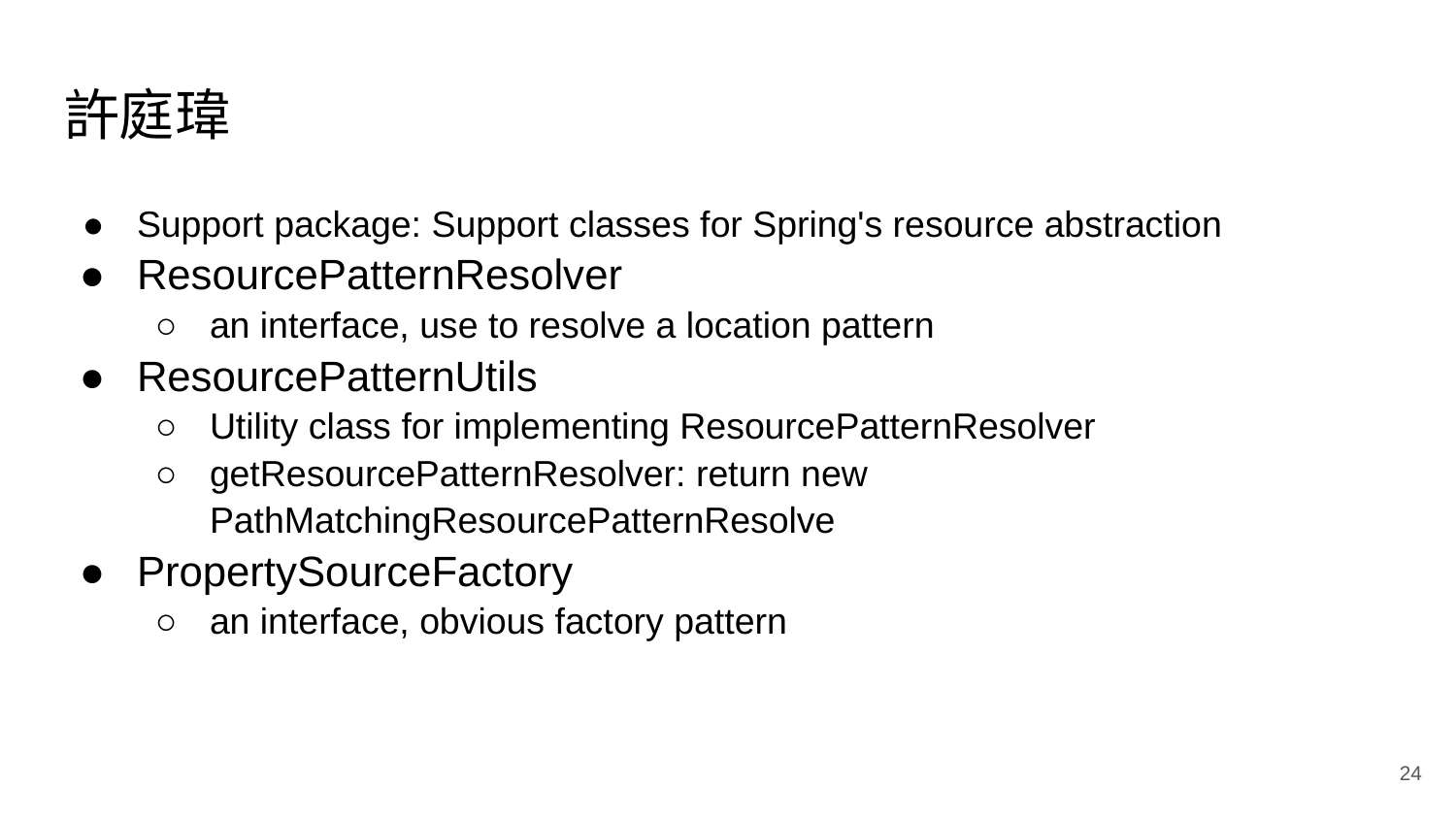

# 許庭瑋
Support package: Support classes for Spring's resource abstraction
ResourcePatternResolver
an interface, use to resolve a location pattern
ResourcePatternUtils
Utility class for implementing ResourcePatternResolver
getResourcePatternResolver: return new PathMatchingResourcePatternResolve
PropertySourceFactory
an interface, obvious factory pattern
24